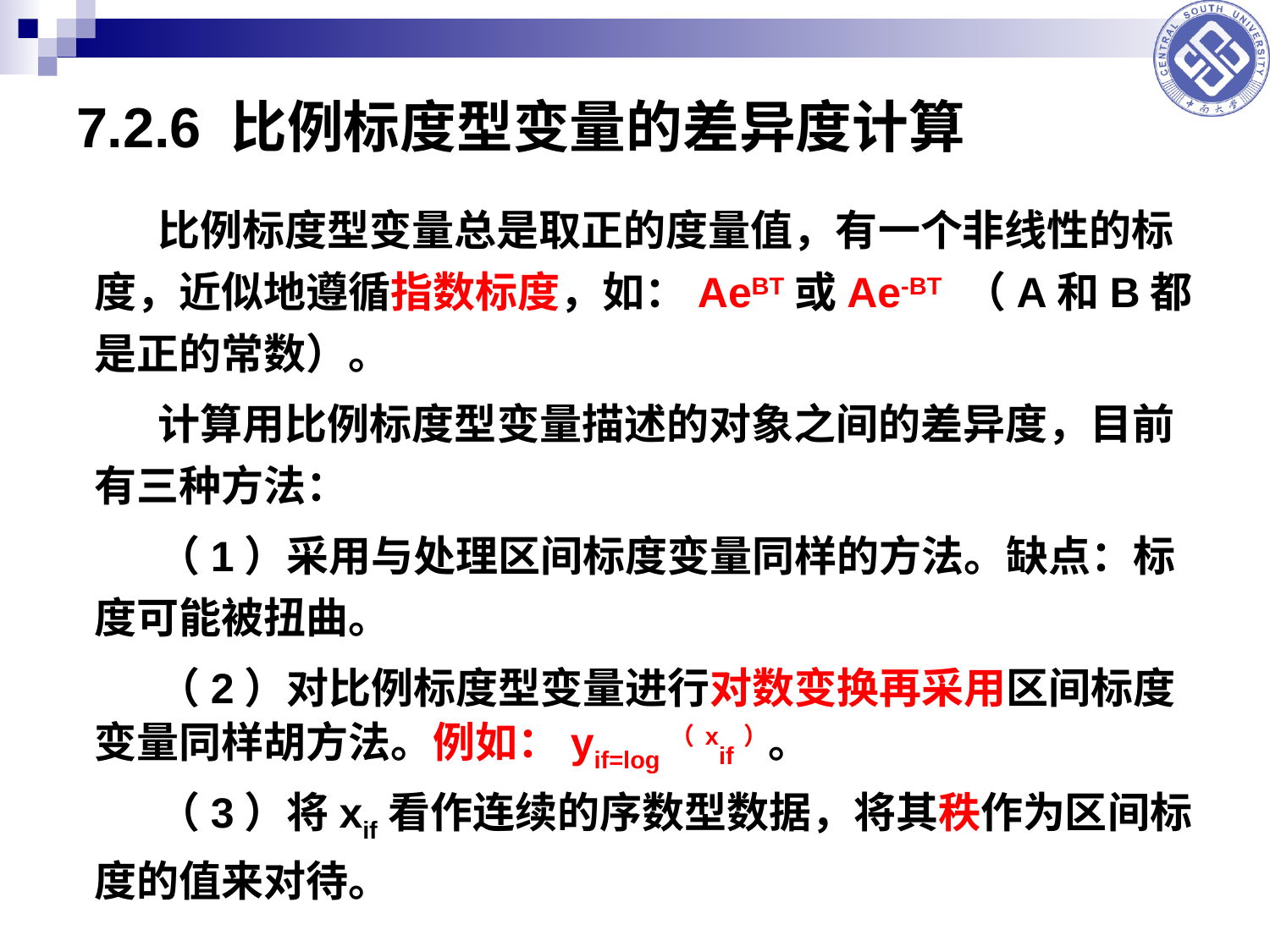

# 7.2.6 比例标度型变量的差异度计算
比例标度型变量总是取正的度量值，有一个非线性的标度，近似地遵循指数标度，如：AeBT或Ae-BT （A和B都是正的常数）。
计算用比例标度型变量描述的对象之间的差异度，目前有三种方法：
（1）采用与处理区间标度变量同样的方法。缺点：标度可能被扭曲。
（2）对比例标度型变量进行对数变换再采用区间标度变量同样胡方法。例如：yif=log（xif）。
（3）将xif看作连续的序数型数据，将其秩作为区间标度的值来对待。